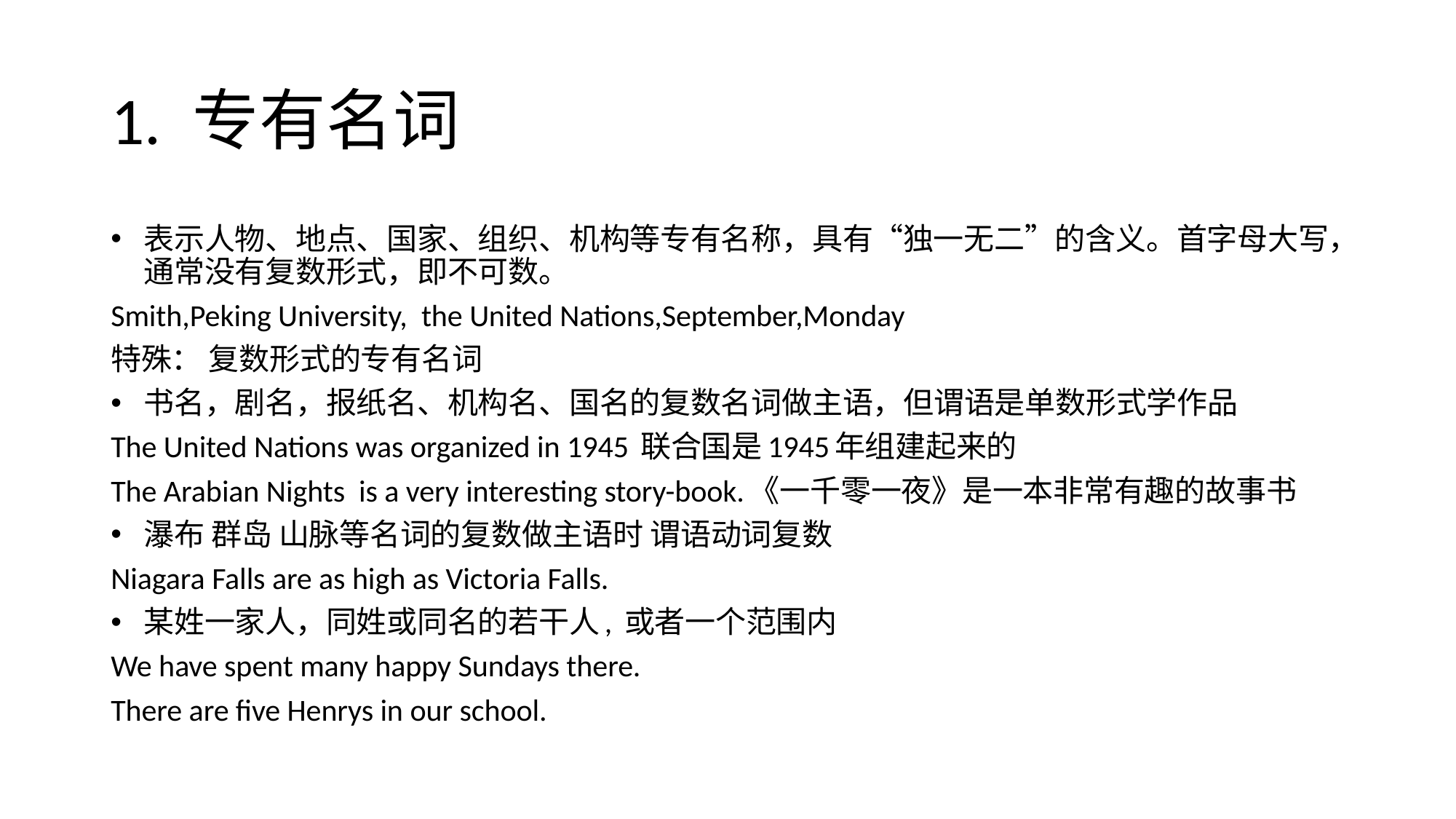

# 1. 专有名词
表示人物、地点、国家、组织、机构等专有名称，具有“独一无二”的含义。首字母大写，通常没有复数形式，即不可数。
Smith,Peking University,  the United Nations,September,Monday
特殊： 复数形式的专有名词
书名，剧名，报纸名、机构名、国名的复数名词做主语，但谓语是单数形式学作品
The United Nations was organized in 1945 联合国是1945年组建起来的
The Arabian Nights  is a very interesting story-book.《一千零一夜》是一本非常有趣的故事书
瀑布 群岛 山脉等名词的复数做主语时 谓语动词复数
Niagara Falls are as high as Victoria Falls.
某姓一家人，同姓或同名的若干人, 或者一个范围内
We have spent many happy Sundays there.
There are five Henrys in our school.